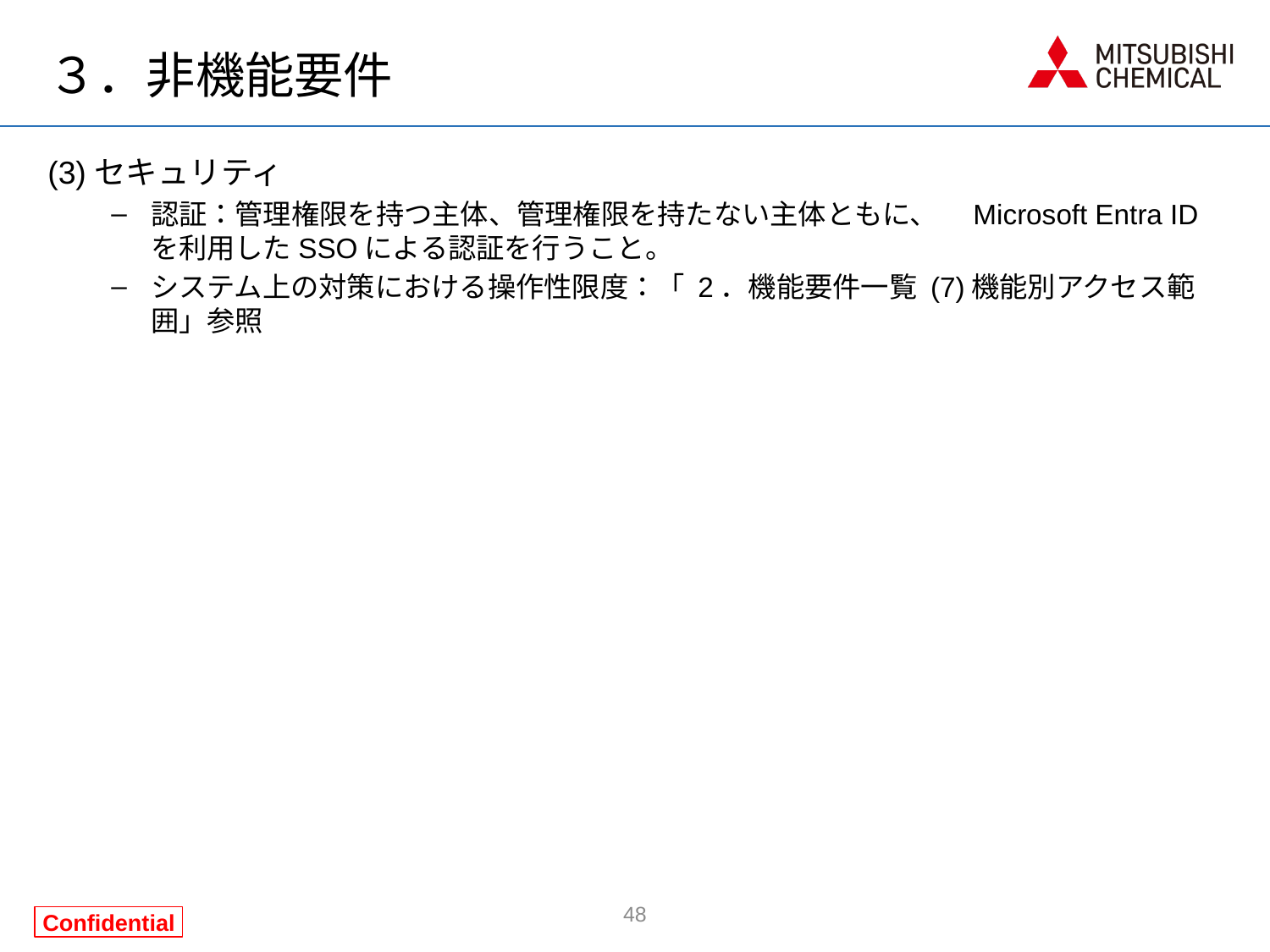

# ３．非機能要件
(3)セキュリティ
認証：管理権限を持つ主体、管理権限を持たない主体ともに、 Microsoft Entra IDを利用したSSOによる認証を行うこと。
システム上の対策における操作性限度：「 2．機能要件一覧 (7)機能別アクセス範囲」参照
48